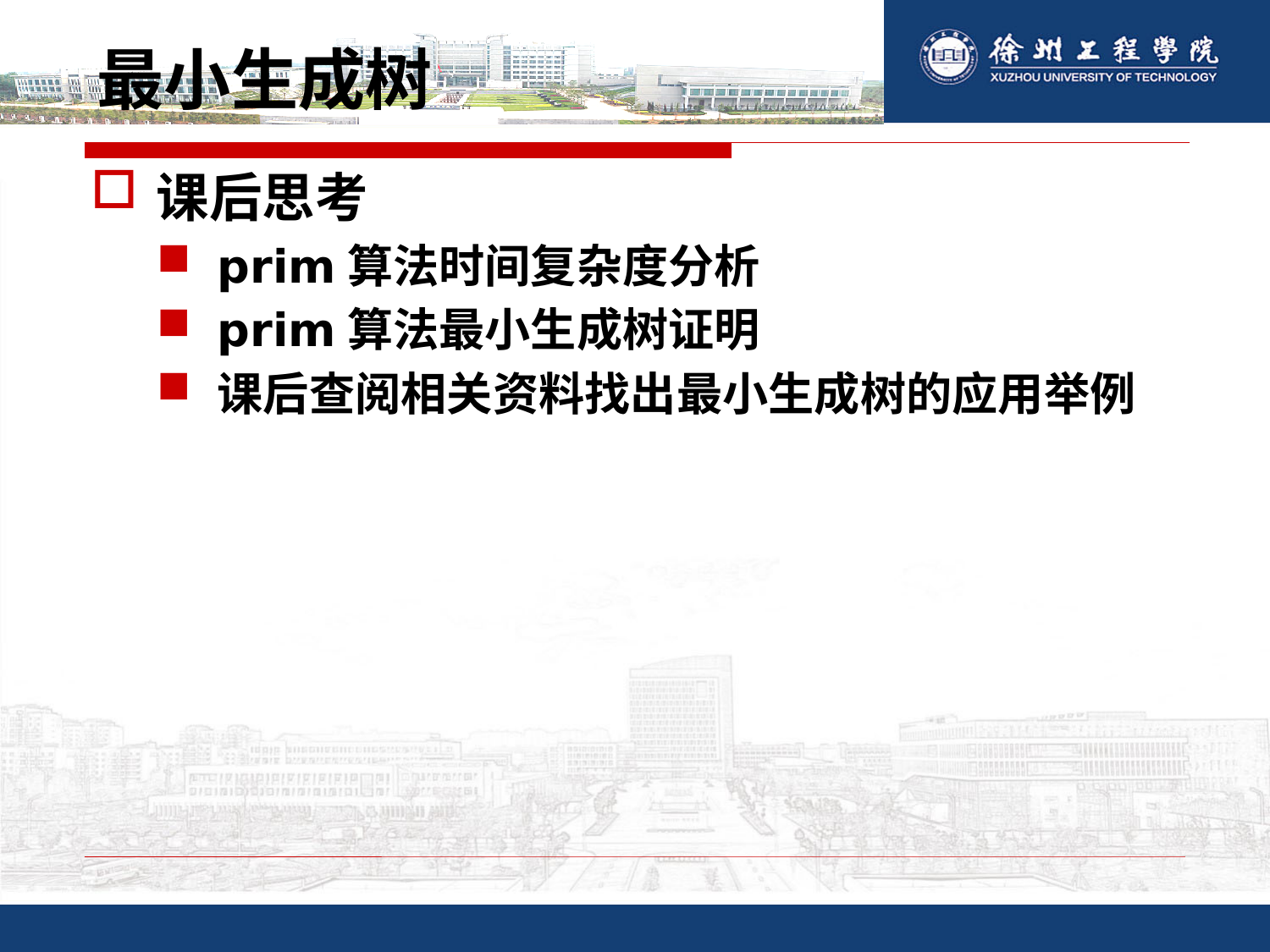

# 最小生成树
课后思考
prim算法时间复杂度分析
prim算法最小生成树证明
课后查阅相关资料找出最小生成树的应用举例